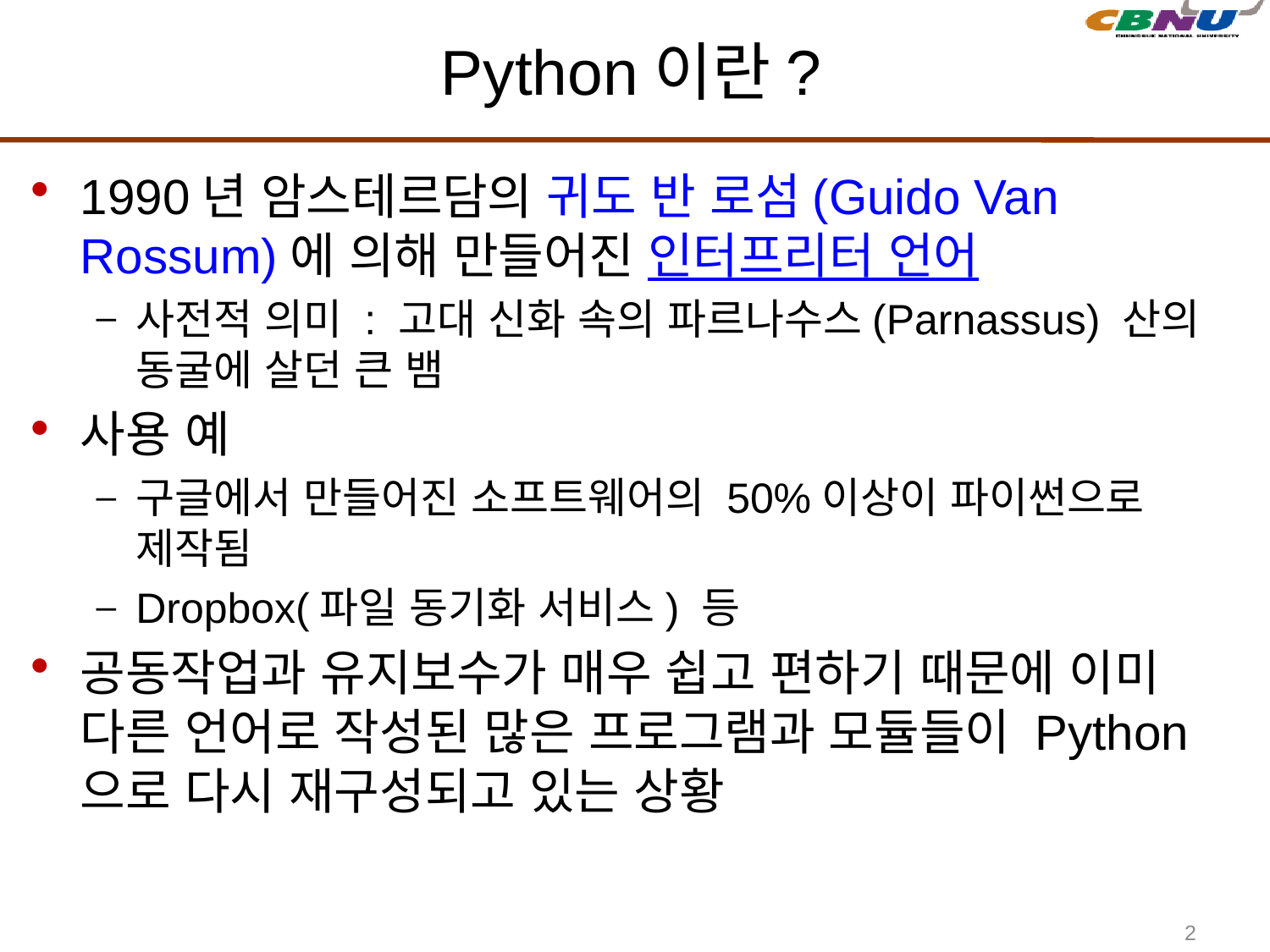

# Python이란?
1990년 암스테르담의 귀도 반 로섬(Guido Van Rossum)에 의해 만들어진 인터프리터 언어
사전적 의미 : 고대 신화 속의 파르나수스(Parnassus) 산의 동굴에 살던 큰 뱀
사용 예
구글에서 만들어진 소프트웨어의 50%이상이 파이썬으로 제작됨
Dropbox(파일 동기화 서비스) 등
공동작업과 유지보수가 매우 쉽고 편하기 때문에 이미 다른 언어로 작성된 많은 프로그램과 모듈들이 Python으로 다시 재구성되고 있는 상황
2